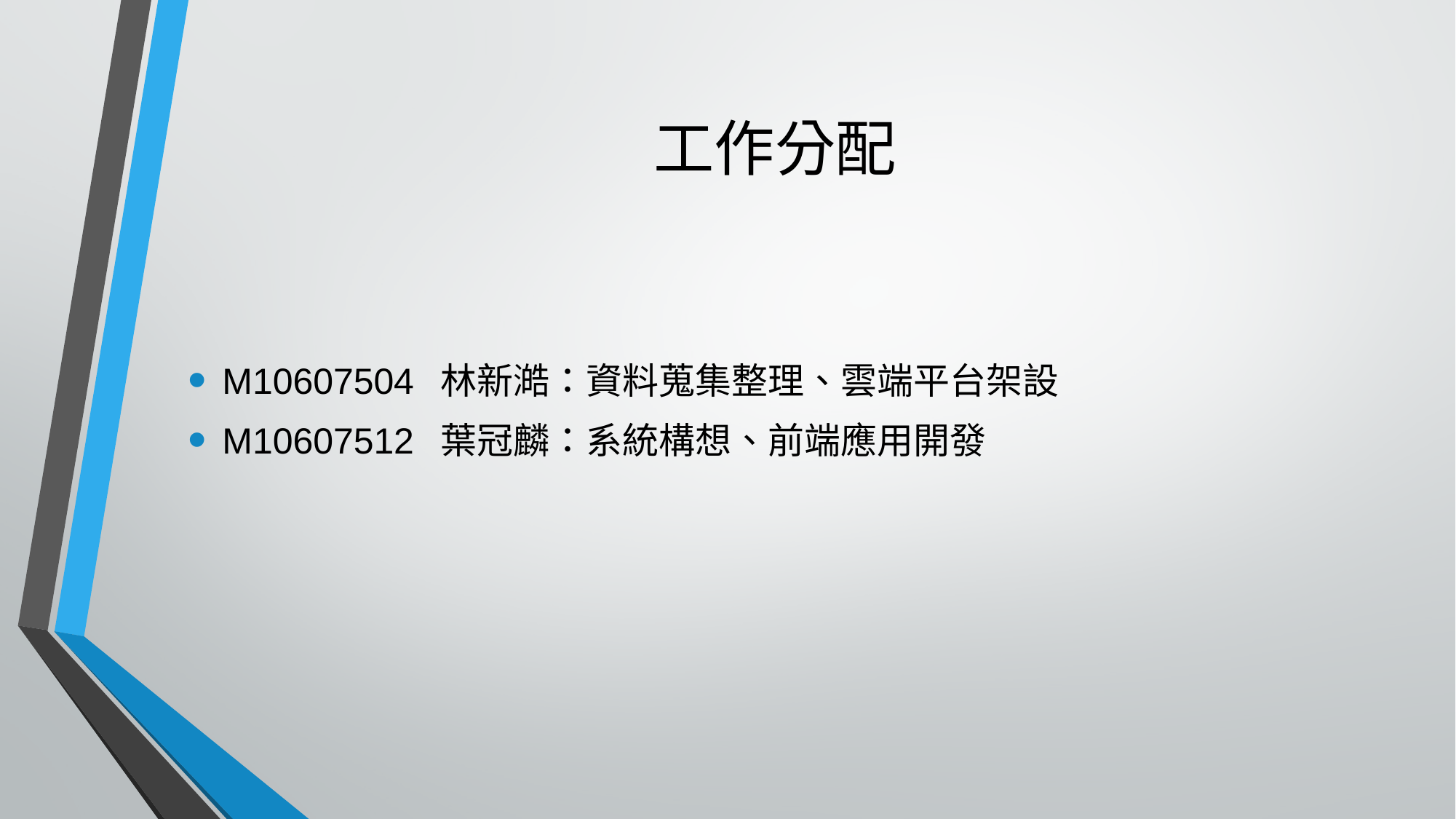

# 工作分配
M10607504	林新澔：資料蒐集整理、雲端平台架設
M10607512 	葉冠麟：系統構想、前端應用開發